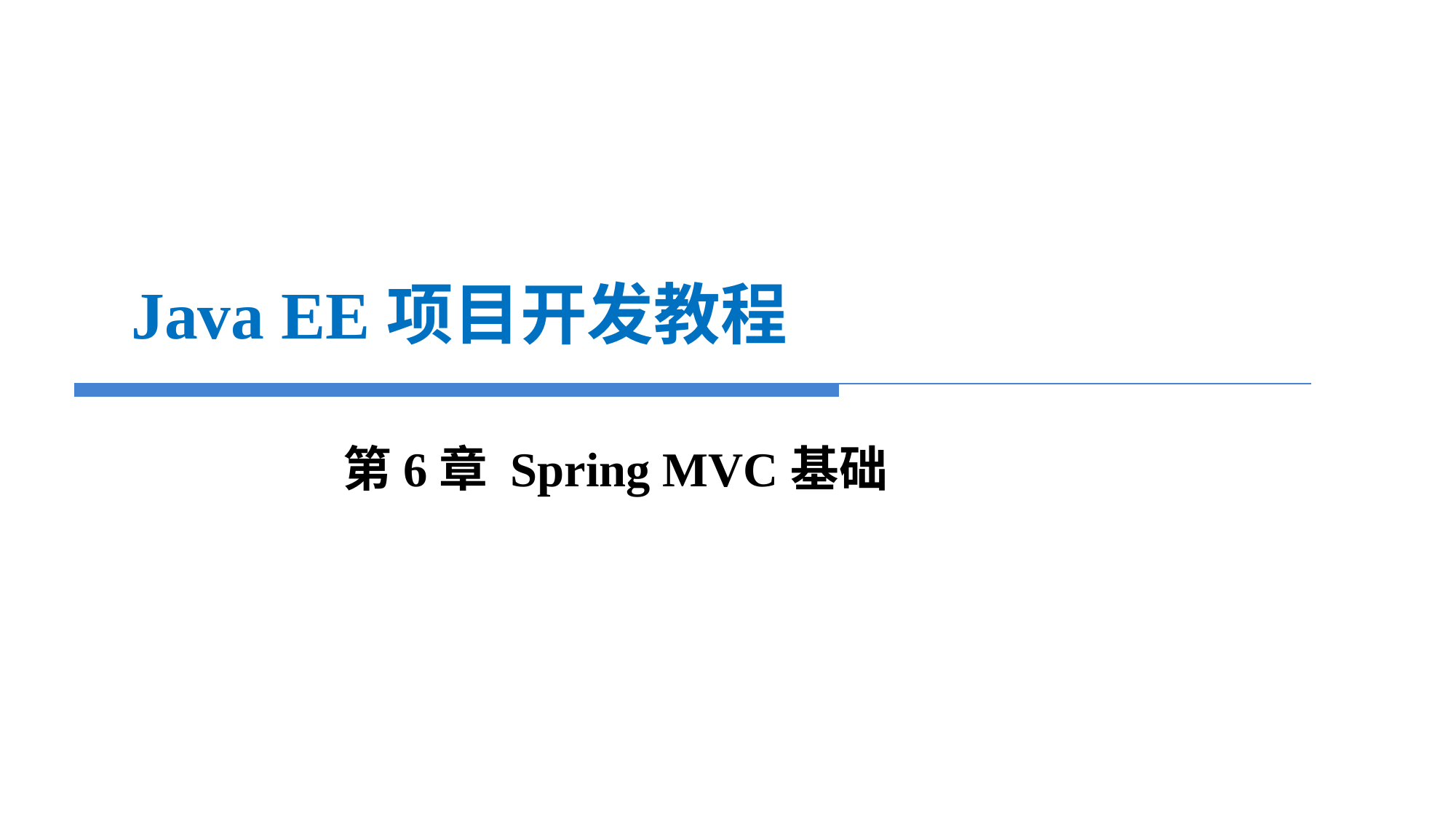

# Java EE项目开发教程
第6章 Spring MVC基础
1